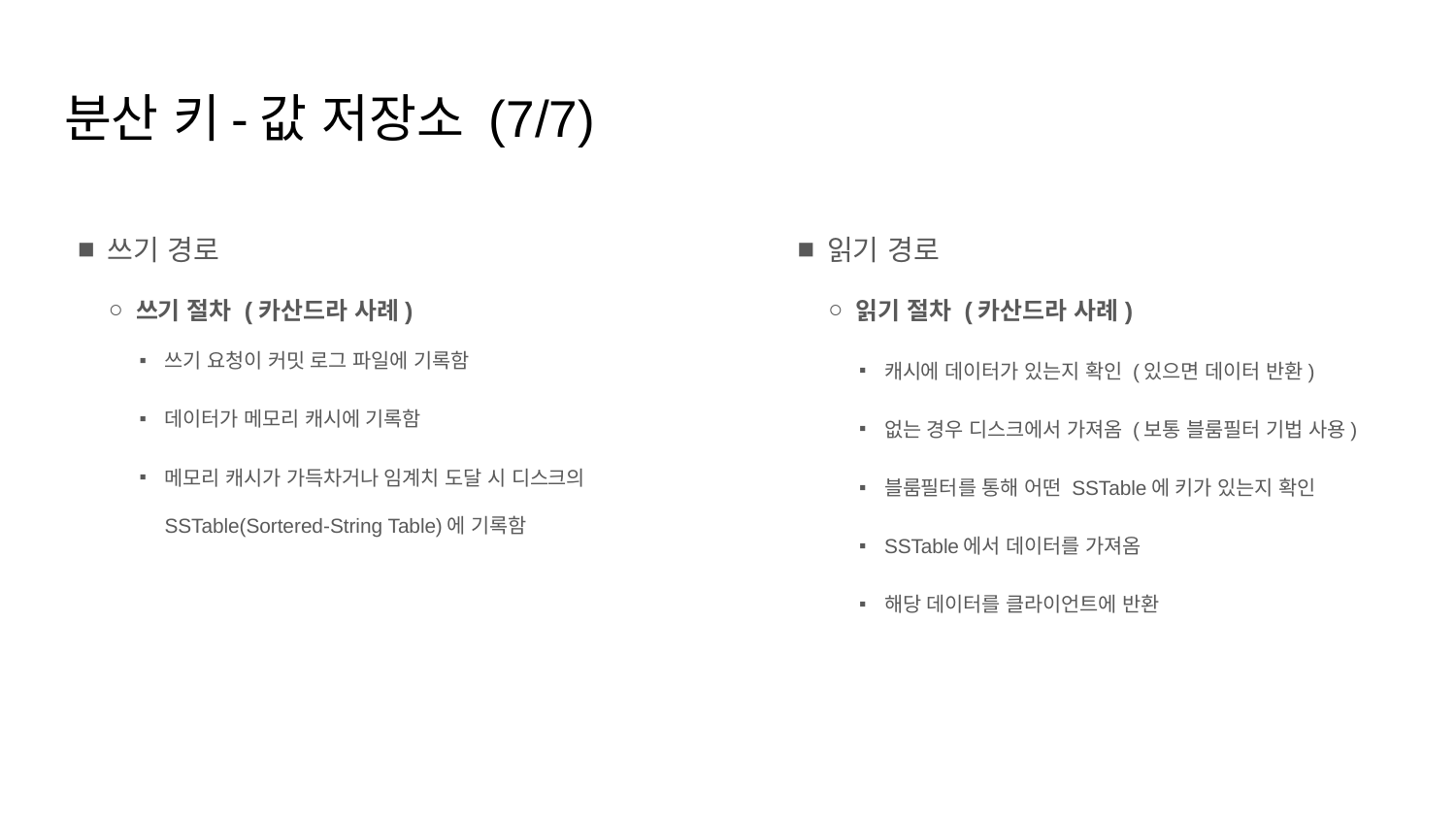

# 분산 키-값 저장소 (7/7)
쓰기 경로
쓰기 절차 (카산드라 사례)
쓰기 요청이 커밋 로그 파일에 기록함
데이터가 메모리 캐시에 기록함
메모리 캐시가 가득차거나 임계치 도달 시 디스크의 SSTable(Sortered-String Table)에 기록함
읽기 경로
읽기 절차 (카산드라 사례)
캐시에 데이터가 있는지 확인 (있으면 데이터 반환)
없는 경우 디스크에서 가져옴 (보통 블룸필터 기법 사용)
블룸필터를 통해 어떤 SSTable에 키가 있는지 확인
SSTable에서 데이터를 가져옴
해당 데이터를 클라이언트에 반환